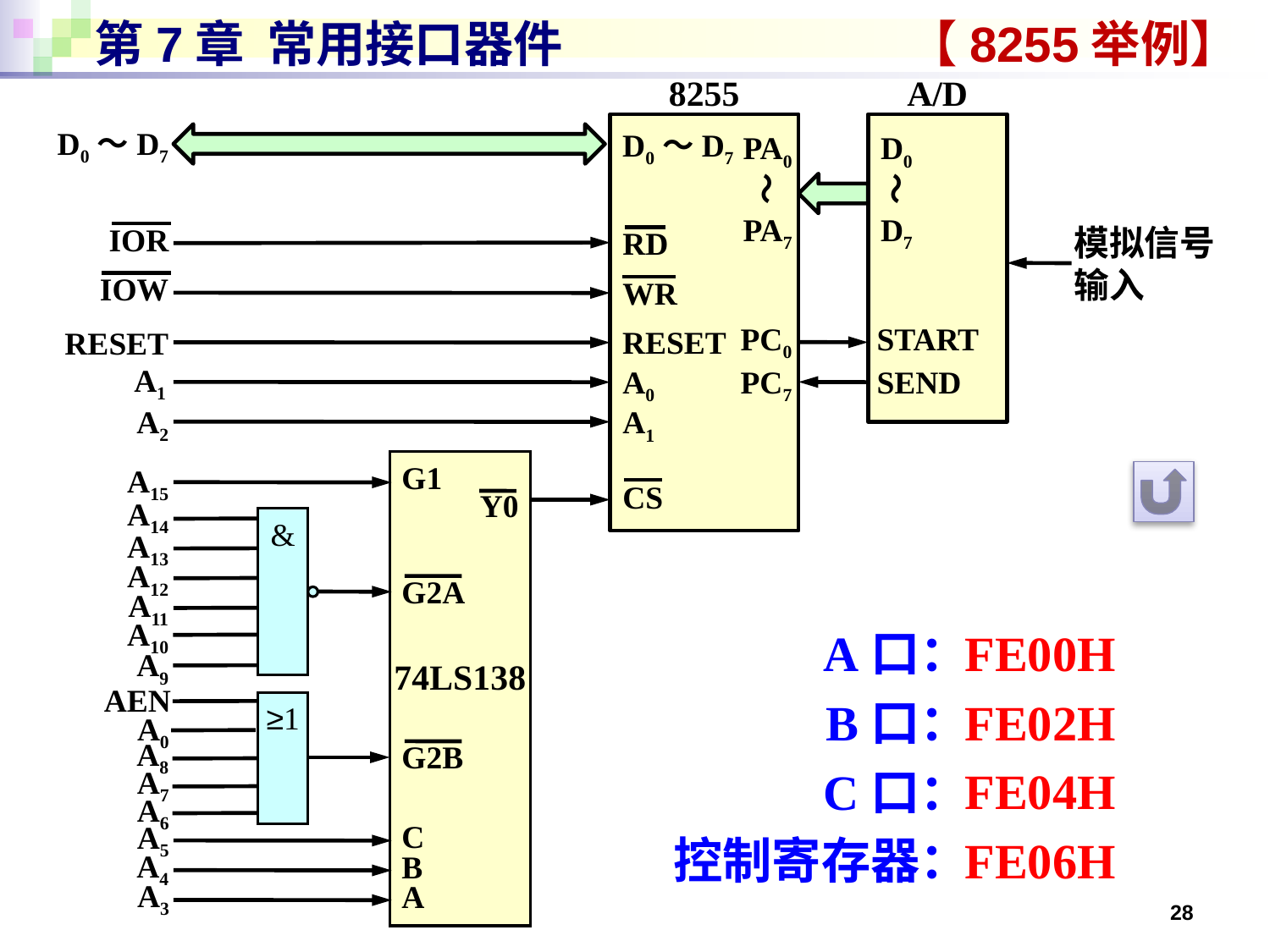

# 第7章  常用接口器件
【8255举例】
8255
A/D

D0～D7
D0～D7
PA0

PA7
D0

D7

～
～

IOR
模拟信号
输入
RD
IOW
WR
PC0
START
RESET
RESET
A1
A0
PC7
SEND
A2
A1

G1
A15

CS
Y0
A14

&
A13
A12
G2A

A11

A10
A口：
B口：
C口：
控制寄存器：
FE00H
FE02H
FE04H
FE06H
A9
74LS138
AEN
≥1
A0
A8
G2B

A7
A6
C
A5
A4
B
28
A3
A